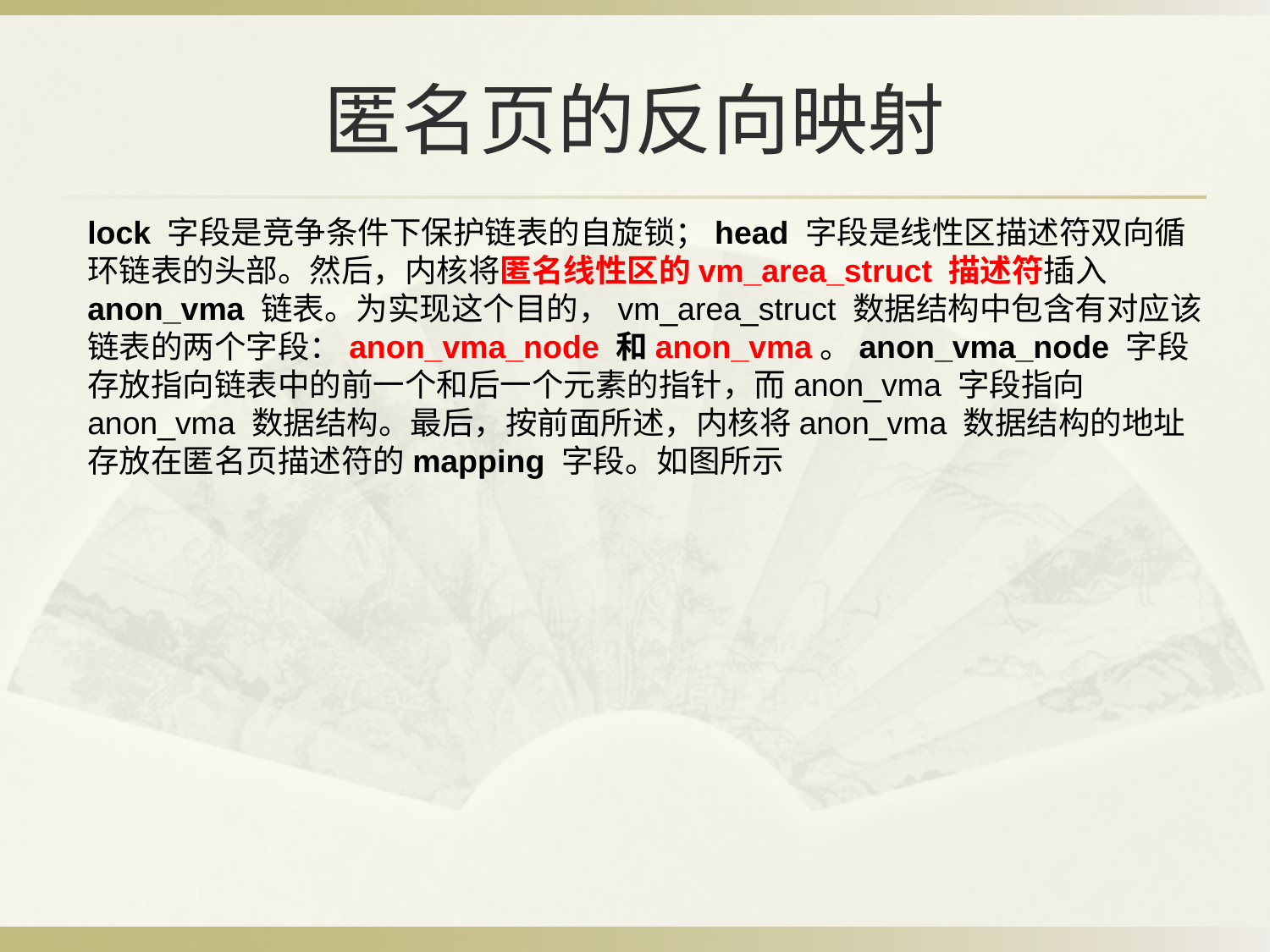

BBAAD9C20180234D78810CEA56E0B6D0E2B9B20918E83B70A6D98F34B1082BBC3B4CB53861613B0222C92008C846A8EC6DF921DA91D02BB11B4DC25E387E20DC24F5093D372C66F764BF29976F2244E727F1E0367CA8D314A8D6A1982F006CC8D8F62991BE0
# 匿名页的反向映射
lock 字段是竞争条件下保护链表的自旋锁；head 字段是线性区描述符双向循环链表的头部。然后，内核将匿名线性区的vm_area_struct 描述符插入anon_vma 链表。为实现这个目的，vm_area_struct 数据结构中包含有对应该链表的两个字段：anon_vma_node 和anon_vma。anon_vma_node 字段存放指向链表中的前一个和后一个元素的指针，而anon_vma 字段指向anon_vma 数据结构。最后，按前面所述，内核将anon_vma 数据结构的地址存放在匿名页描述符的mapping 字段。如图所示